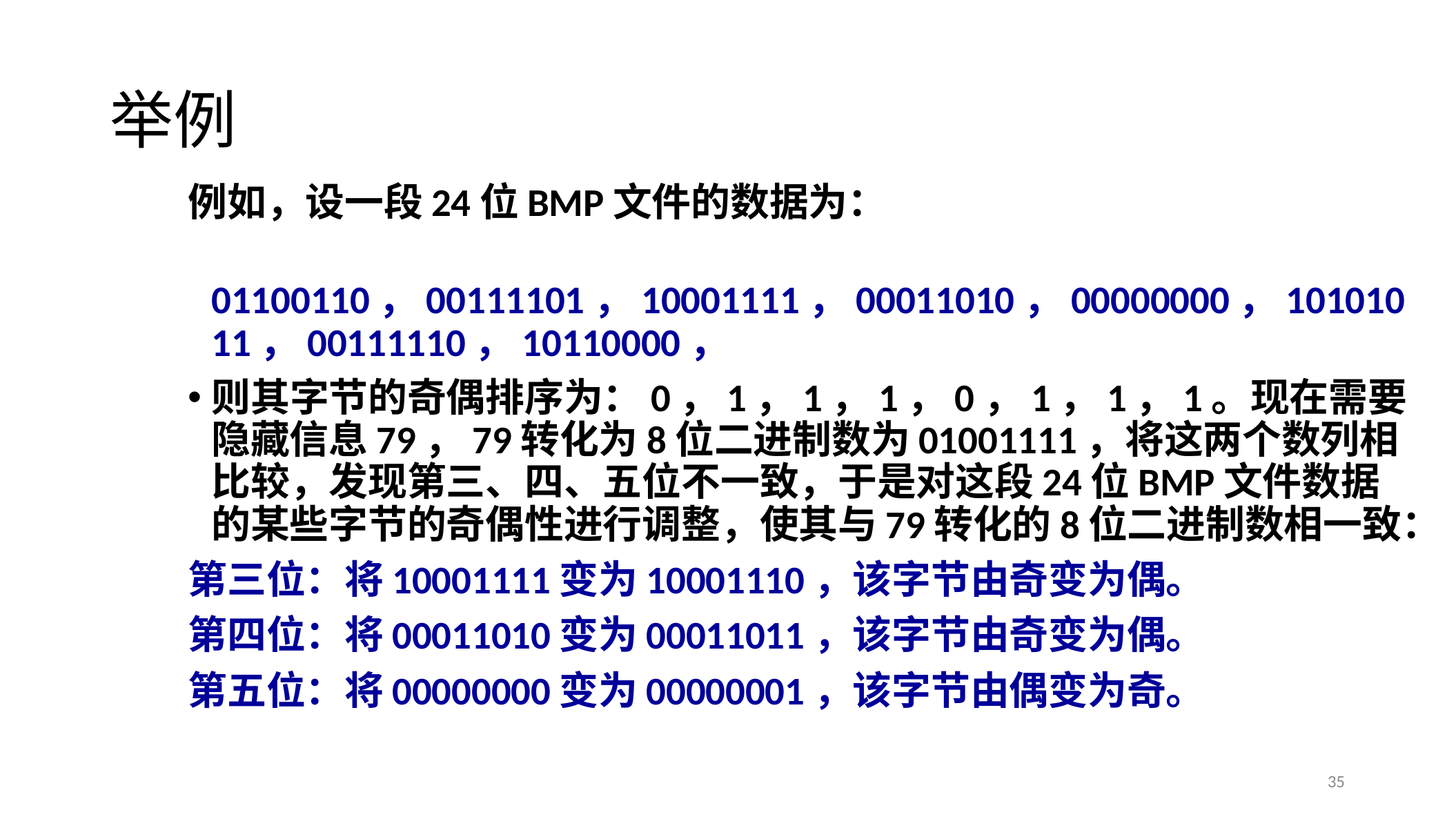

# 举例
例如，设一段24位BMP文件的数据为：
    01100110，00111101，10001111，00011010，00000000，10101011，00111110，10110000，
则其字节的奇偶排序为：0，1，1，1，0，1，1，1。现在需要隐藏信息79，79转化为8位二进制数为01001111，将这两个数列相比较，发现第三、四、五位不一致，于是对这段24位BMP文件数据的某些字节的奇偶性进行调整，使其与79转化的8位二进制数相一致：
第三位：将10001111变为10001110，该字节由奇变为偶。
第四位：将00011010变为00011011，该字节由奇变为偶。
第五位：将00000000变为00000001，该字节由偶变为奇。
35